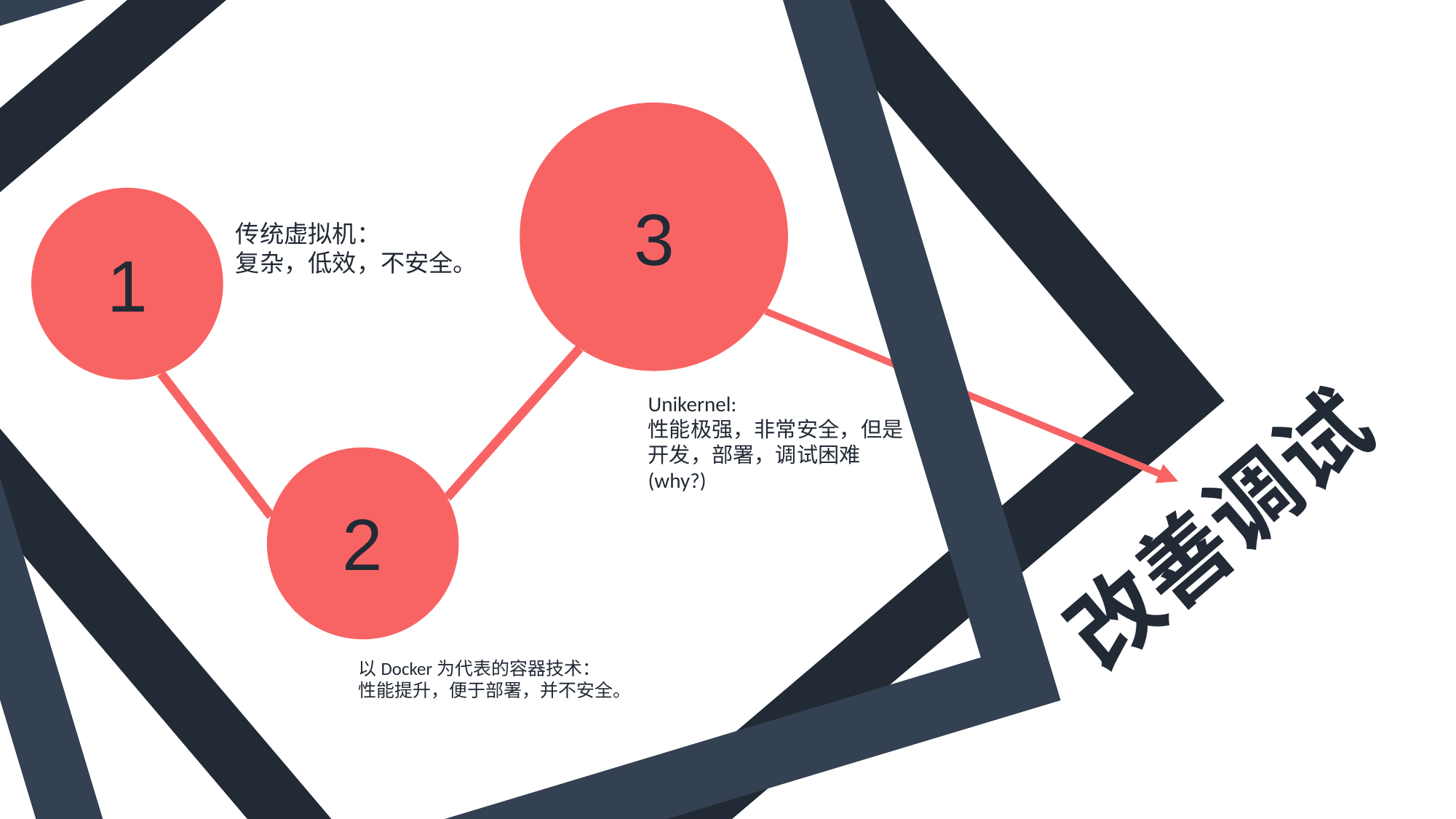

3

传统虚拟机：
复杂，低效，不安全。
1
Unikernel:
性能极强，非常安全，但是开发，部署，调试困难(why?)

改善调试
2
以Docker为代表的容器技术：
性能提升，便于部署，并不安全。